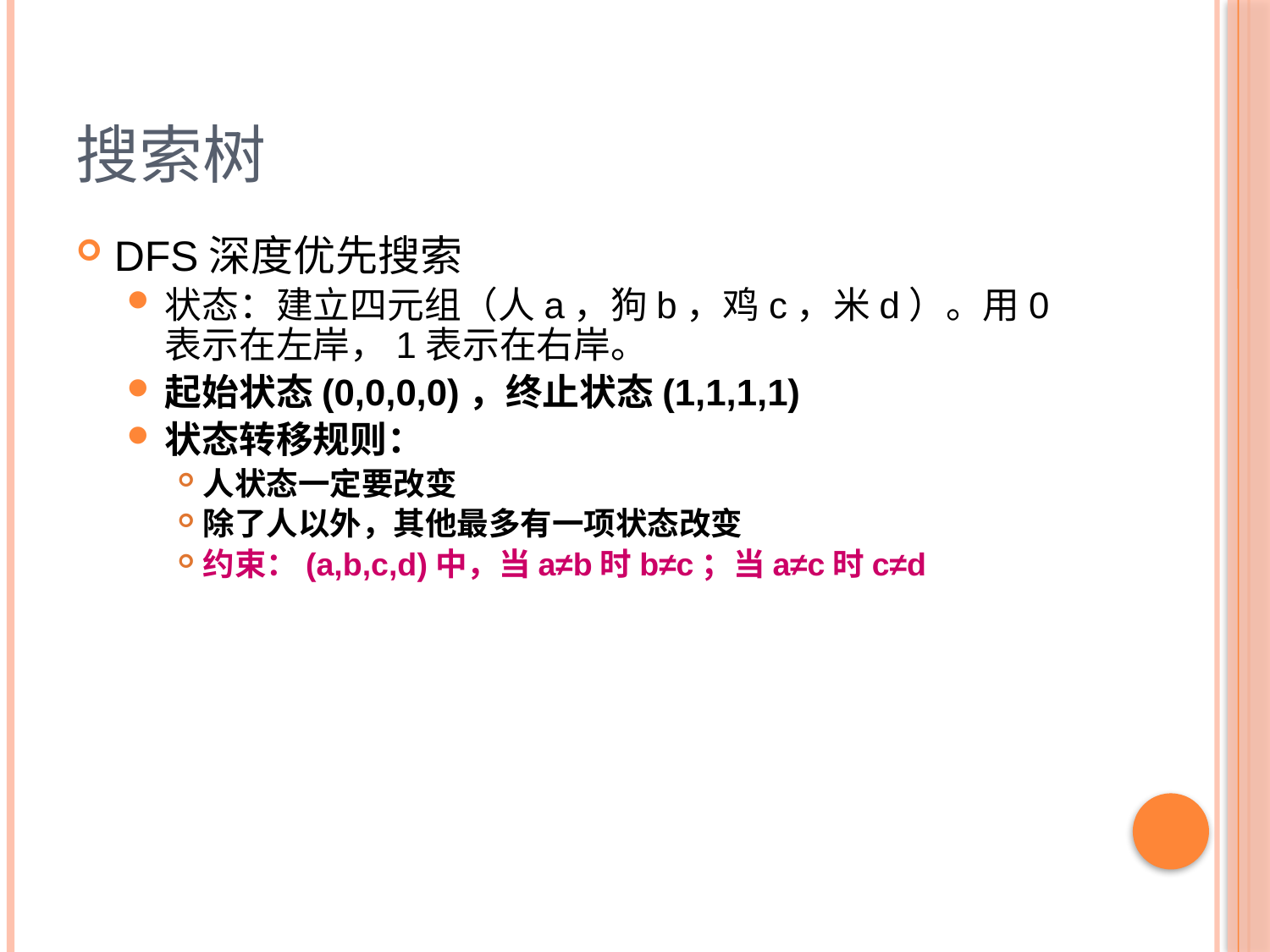

# 搜索树
DFS深度优先搜索
状态：建立四元组（人a，狗b，鸡c，米d）。用0表示在左岸，1表示在右岸。
起始状态(0,0,0,0)，终止状态(1,1,1,1)
状态转移规则：
人状态一定要改变
除了人以外，其他最多有一项状态改变
约束：(a,b,c,d)中，当a≠b时b≠c；当a≠c时c≠d
29